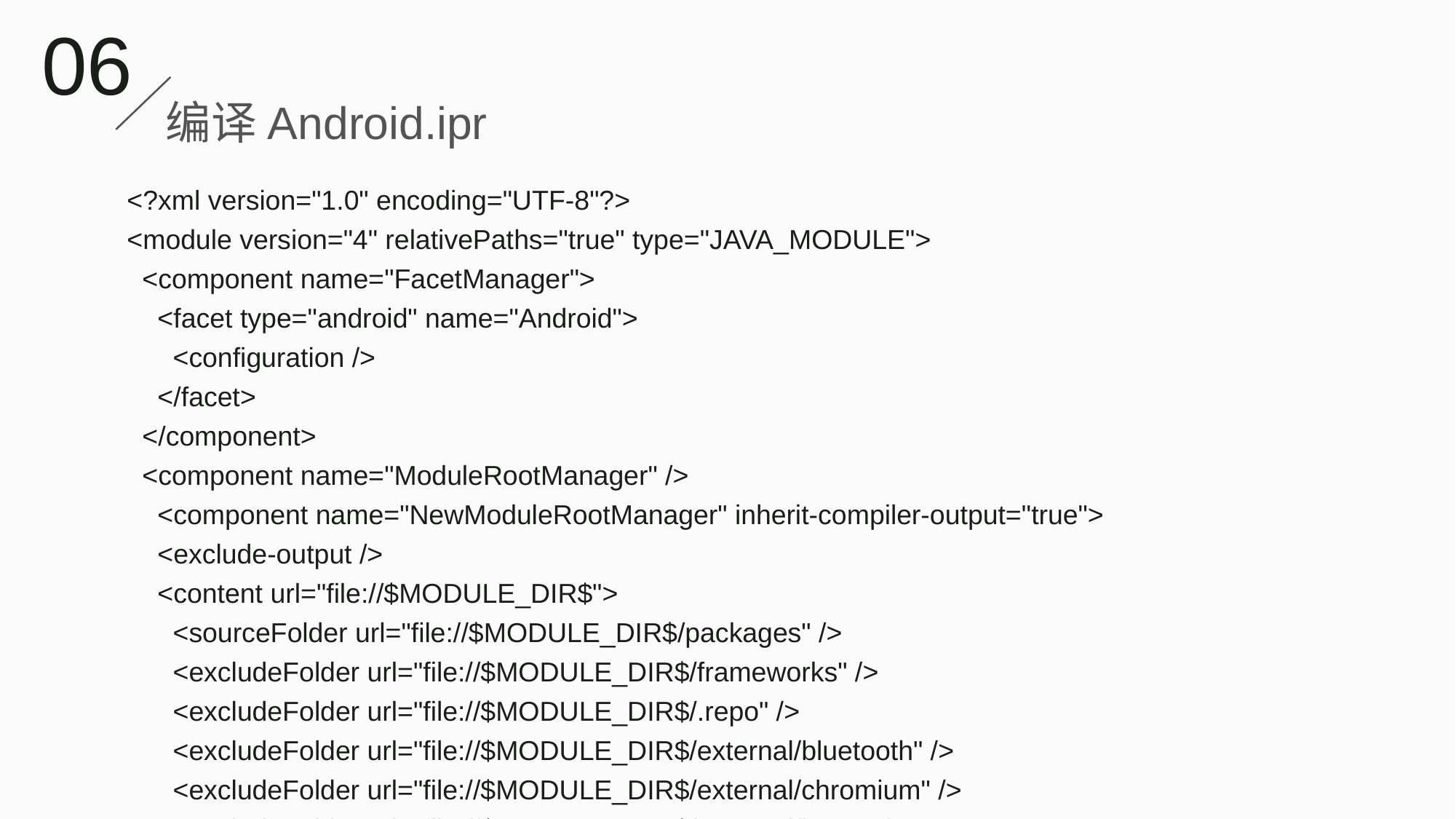

06
编译Android.ipr
<?xml version="1.0" encoding="UTF-8"?>
<module version="4" relativePaths="true" type="JAVA_MODULE">
  <component name="FacetManager">
    <facet type="android" name="Android">
      <configuration />
    </facet>
  </component>
  <component name="ModuleRootManager" />
    <component name="NewModuleRootManager" inherit-compiler-output="true">
    <exclude-output />
    <content url="file://$MODULE_DIR$">
      <sourceFolder url="file://$MODULE_DIR$/packages" />
      <excludeFolder url="file://$MODULE_DIR$/frameworks" />
      <excludeFolder url="file://$MODULE_DIR$/.repo" />
      <excludeFolder url="file://$MODULE_DIR$/external/bluetooth" />
      <excludeFolder url="file://$MODULE_DIR$/external/chromium" />
      <excludeFolder url="file://$MODULE_DIR$/external/icu4c" />
      <excludeFolder url="file://$MODULE_DIR$/external/webkit" />
      <excludeFolder url="file://$MODULE_DIR$/frameworks/base/docs" />
      <excludeFolder url="file://$MODULE_DIR$/out/eclipse" />
      <excludeFolder url="file://$MODULE_DIR$/out/host" />
      <excludeFolder url="file://$MODULE_DIR$/out/target/common/docs" />
      <excludeFolder url="file://$MODULE_DIR$/out/target/common/obj/JAVA_LIBRARIES/android_stubs_current_intermediates" />
      <excludeFolder url="file://$MODULE_DIR$/out/target/product" />
      <excludeFolder url="file://$MODULE_DIR$/prebuilt" />
      <excludeFolder url="file://$MODULE_DIR$/external/emma" />
      <excludeFolder url="file://$MODULE_DIR$/external/jdiff" />
    </content>
    <orderEntry type="sourceFolder" forTests="false" />
    <orderEntry type="inheritedJdk" />
  </component>
</module>